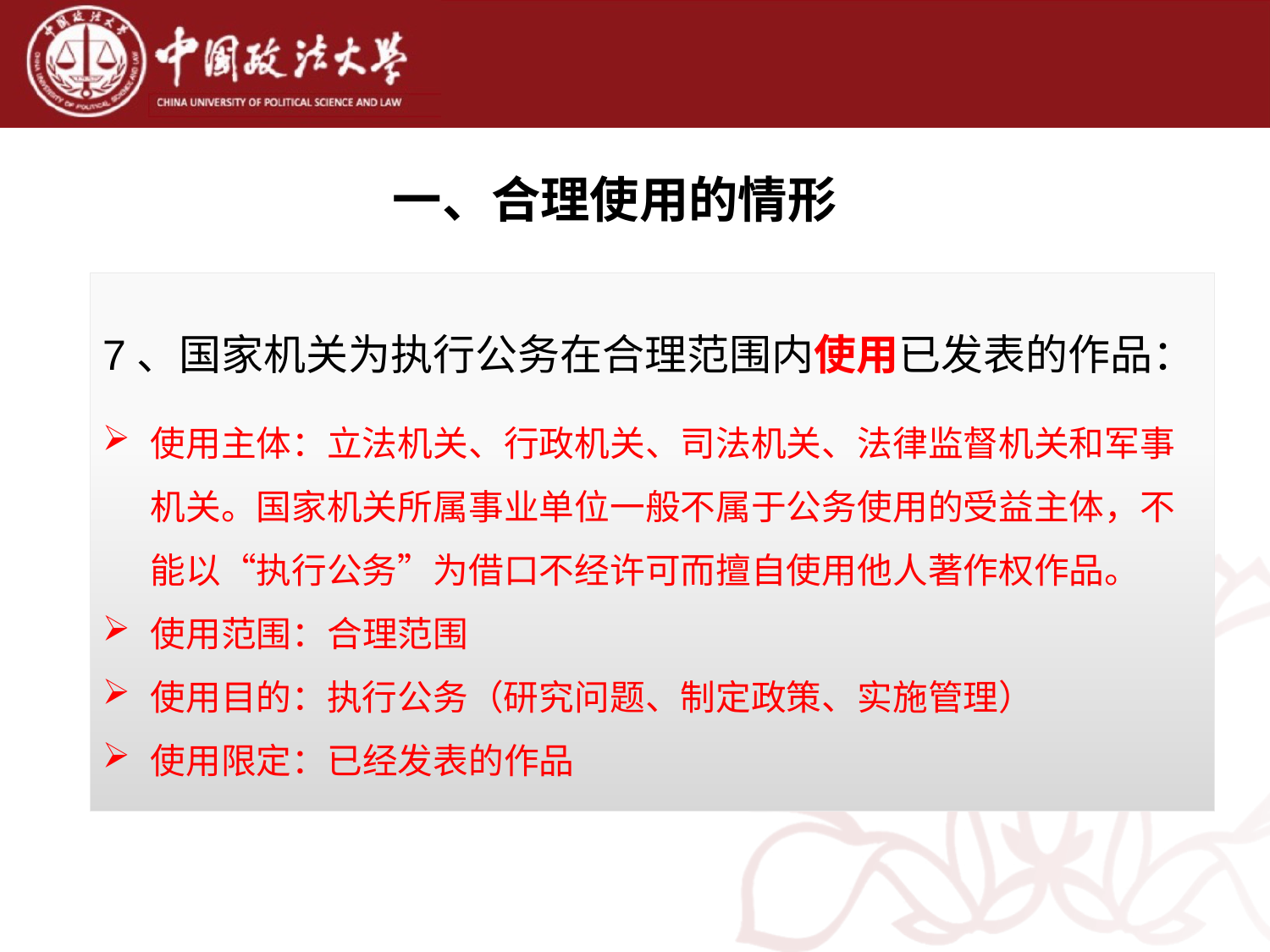

一、合理使用的情形
7、国家机关为执行公务在合理范围内使用已发表的作品：
使用主体：立法机关、行政机关、司法机关、法律监督机关和军事机关。国家机关所属事业单位一般不属于公务使用的受益主体，不能以“执行公务”为借口不经许可而擅自使用他人著作权作品。
使用范围：合理范围
使用目的：执行公务（研究问题、制定政策、实施管理）
使用限定：已经发表的作品